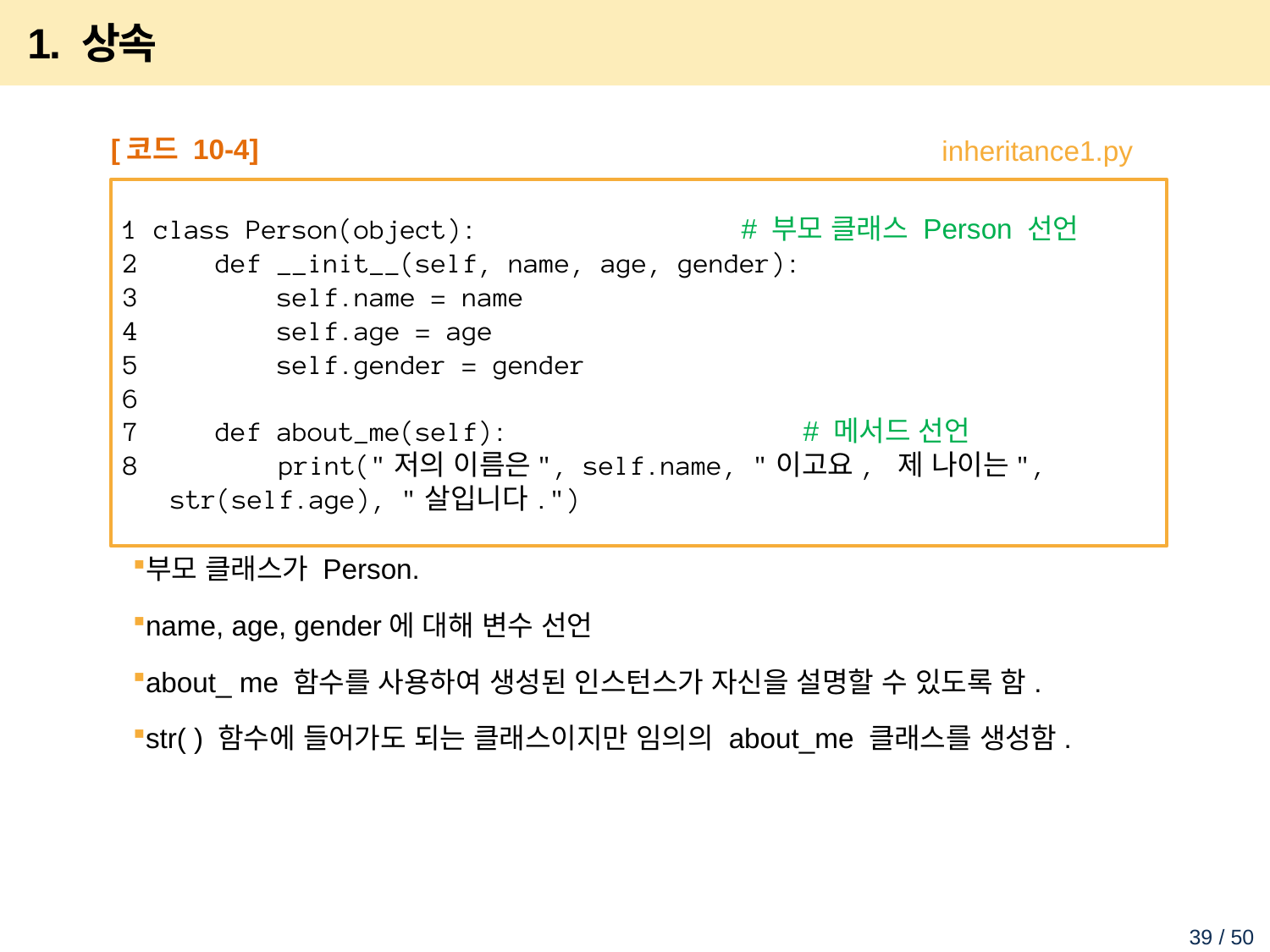

# 1. 상속

부모 클래스가 Person.
name, age, gender에 대해 변수 선언
about_ me 함수를 사용하여 생성된 인스턴스가 자신을 설명할 수 있도록 함.
str( ) 함수에 들어가도 되는 클래스이지만 임의의 about_me 클래스를 생성함.
[코드 10-4]
1 class Person(object):                 # 부모 클래스 Person 선언
2     def __init__(self, name, age, gender):
3         self.name = name
4         self.age = age
5         self.gender = gender
6
7     def about_me(self):                   # 메서드 선언
       print("저의 이름은", self.name, "이고요, 제 나이는", str(self.age), "살입니다.")
inheritance1.py